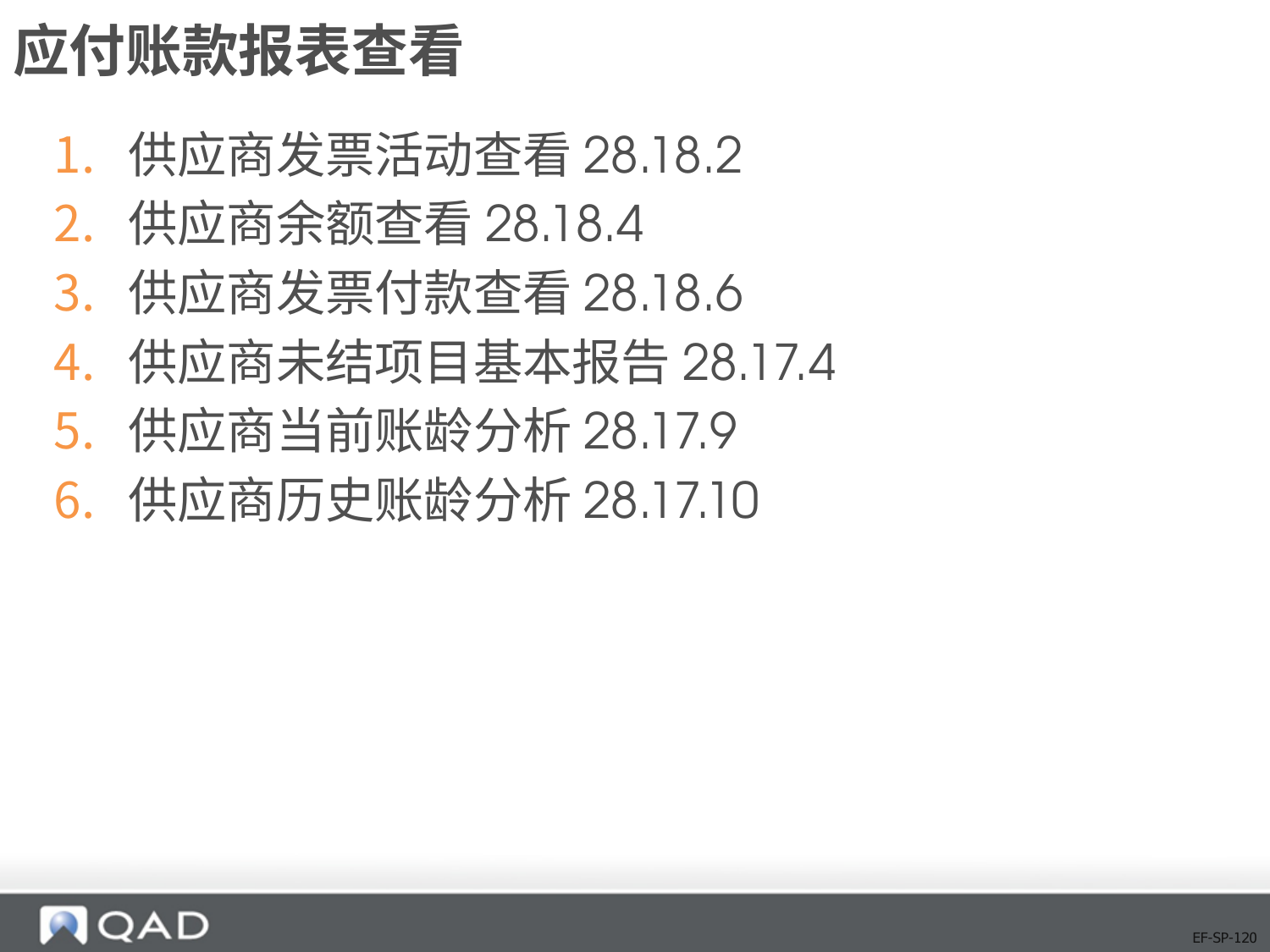

# 应付账款报表查看
供应商发票活动查看28.18.2
供应商余额查看28.18.4
供应商发票付款查看28.18.6
供应商未结项目基本报告28.17.4
供应商当前账龄分析28.17.9
供应商历史账龄分析28.17.10

EF-SP-120